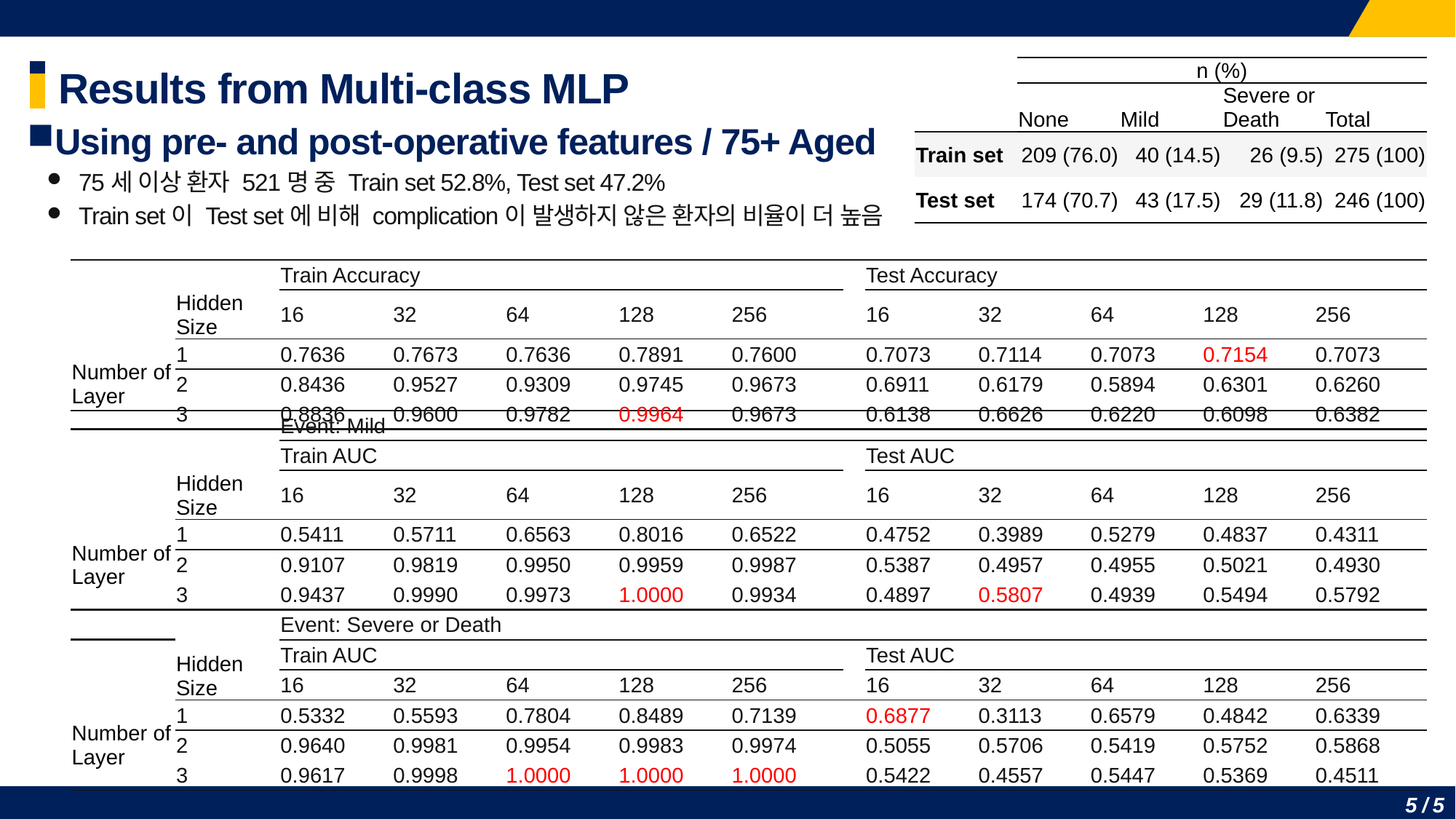

# Results from Multi-class MLP
|  | n (%) |  |  |  |
| --- | --- | --- | --- | --- |
|  | None | Mild | Severe or Death | Total |
| Train set | 209 (76.0) | 40 (14.5) | 26 (9.5) | 275 (100) |
| Test set | 174 (70.7) | 43 (17.5) | 29 (11.8) | 246 (100) |
Using pre- and post-operative features / 75+ Aged
75세 이상 환자 521명 중 Train set 52.8%, Test set 47.2%
Train set이 Test set에 비해 complication이 발생하지 않은 환자의 비율이 더 높음

|  | Hidden Size | Train Accuracy |  |  |  |  |  | Test Accuracy |  |  |  |  |
| --- | --- | --- | --- | --- | --- | --- | --- | --- | --- | --- | --- | --- |
|  |  | 16 | 32 | 64 | 128 | 256 |  | 16 | 32 | 64 | 128 | 256 |
| Number of Layer | 1 | 0.7636 | 0.7673 | 0.7636 | 0.7891 | 0.7600 |  | 0.7073 | 0.7114 | 0.7073 | 0.7154 | 0.7073 |
|  | 2 | 0.8436 | 0.9527 | 0.9309 | 0.9745 | 0.9673 |  | 0.6911 | 0.6179 | 0.5894 | 0.6301 | 0.6260 |
|  | 3 | 0.8836 | 0.9600 | 0.9782 | 0.9964 | 0.9673 |  | 0.6138 | 0.6626 | 0.6220 | 0.6098 | 0.6382 |
|  | Hidden Size | Event: Mild |  |  |  |  |  |  |  |  |  |  |
| --- | --- | --- | --- | --- | --- | --- | --- | --- | --- | --- | --- | --- |
|  |  | Train AUC |  |  |  |  |  | Test AUC |  |  |  |  |
|  |  | 16 | 32 | 64 | 128 | 256 |  | 16 | 32 | 64 | 128 | 256 |
| Number of Layer | 1 | 0.5411 | 0.5711 | 0.6563 | 0.8016 | 0.6522 |  | 0.4752 | 0.3989 | 0.5279 | 0.4837 | 0.4311 |
|  | 2 | 0.9107 | 0.9819 | 0.9950 | 0.9959 | 0.9987 |  | 0.5387 | 0.4957 | 0.4955 | 0.5021 | 0.4930 |
|  | 3 | 0.9437 | 0.9990 | 0.9973 | 1.0000 | 0.9934 |  | 0.4897 | 0.5807 | 0.4939 | 0.5494 | 0.5792 |
|  | Hidden Size | Event: Severe or Death |  |  |  |  |  |  |  |  |  |  |
|  |  | Train AUC |  |  |  |  |  | Test AUC |  |  |  |  |
|  |  | 16 | 32 | 64 | 128 | 256 |  | 16 | 32 | 64 | 128 | 256 |
| Number of Layer | 1 | 0.5332 | 0.5593 | 0.7804 | 0.8489 | 0.7139 |  | 0.6877 | 0.3113 | 0.6579 | 0.4842 | 0.6339 |
|  | 2 | 0.9640 | 0.9981 | 0.9954 | 0.9983 | 0.9974 |  | 0.5055 | 0.5706 | 0.5419 | 0.5752 | 0.5868 |
|  | 3 | 0.9617 | 0.9998 | 1.0000 | 1.0000 | 1.0000 |  | 0.5422 | 0.4557 | 0.5447 | 0.5369 | 0.4511 |